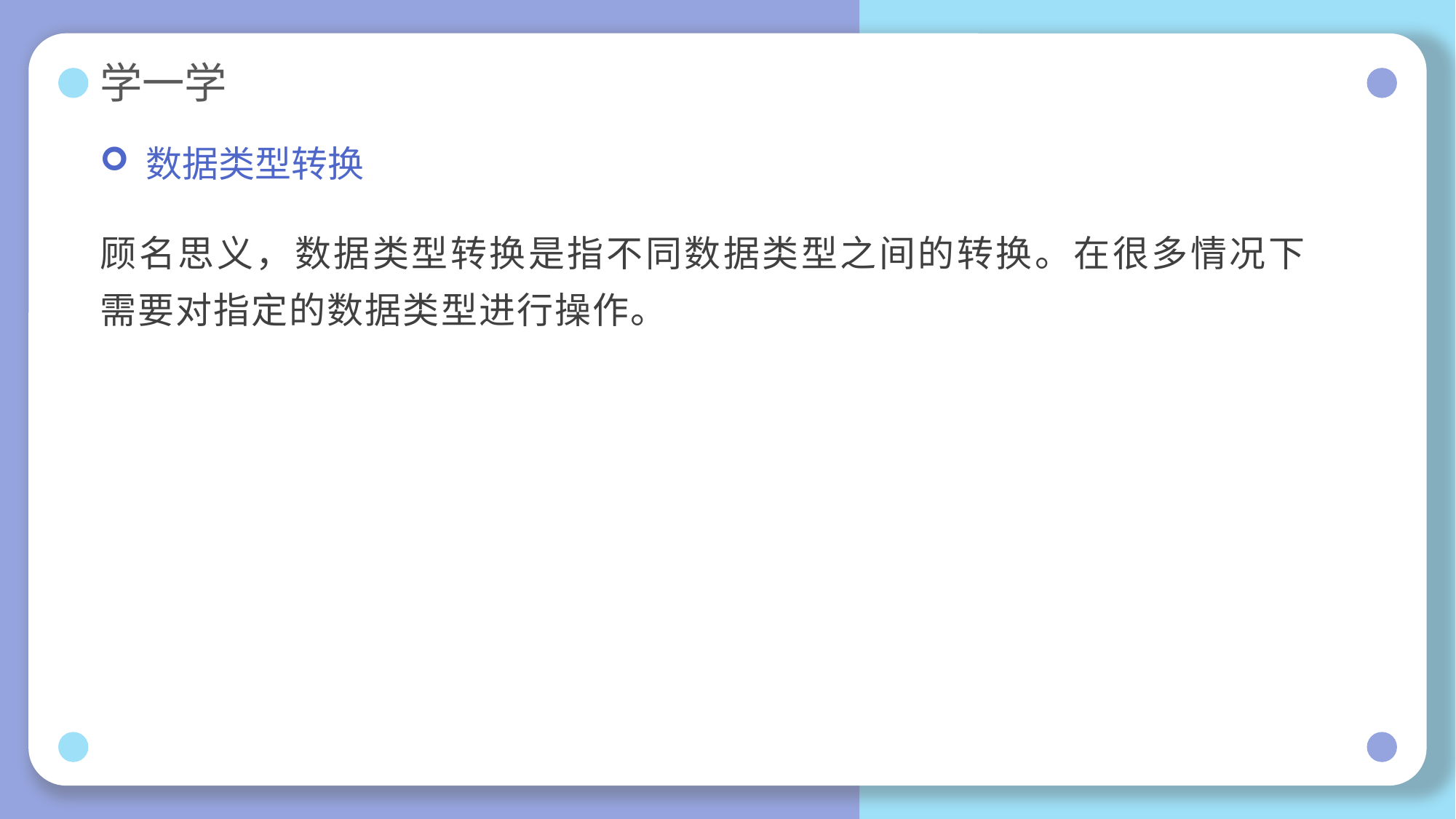

# 学一学
 数据类型转换
顾名思义，数据类型转换是指不同数据类型之间的转换。在很多情况下需要对指定的数据类型进行操作。